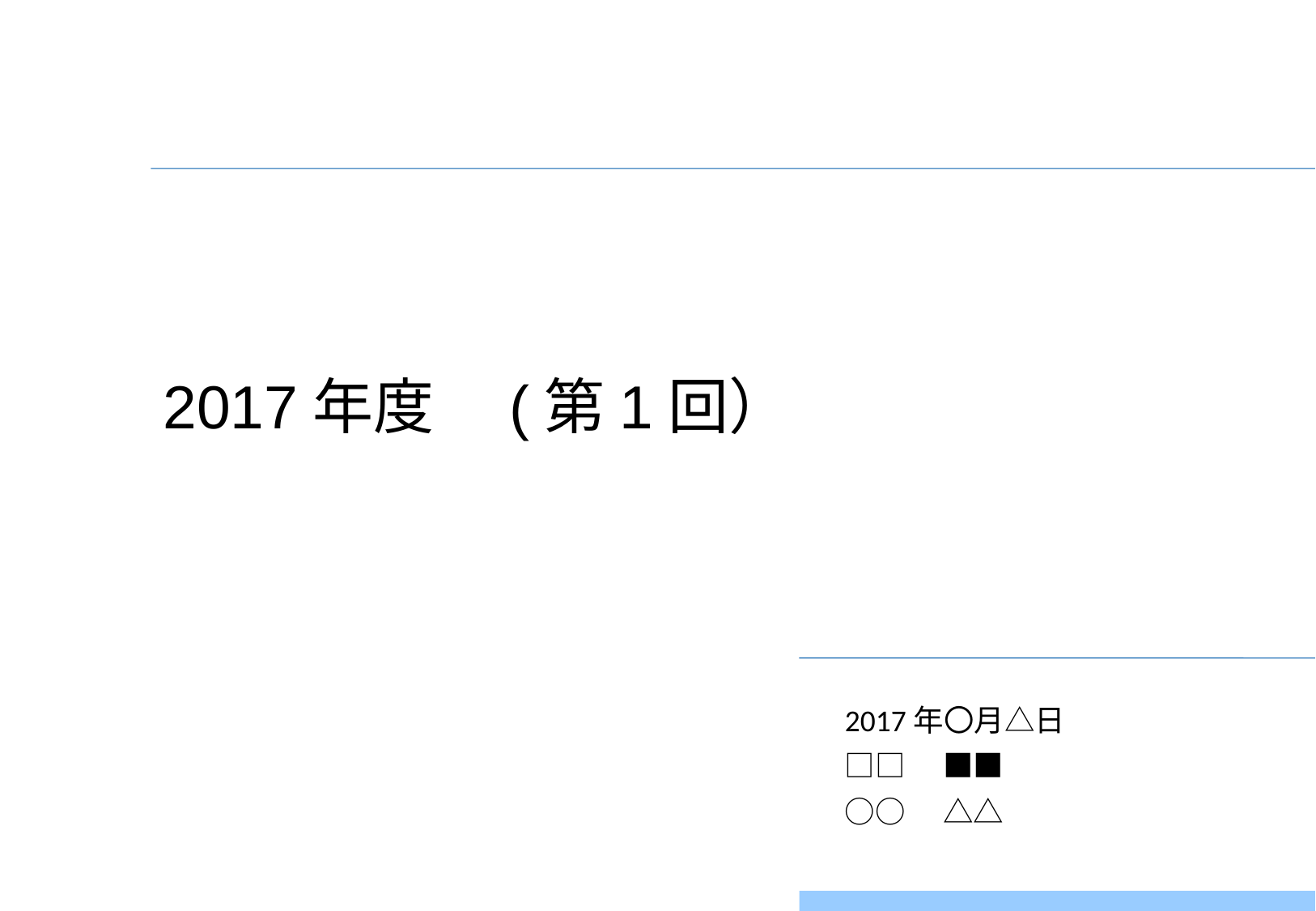

こ
こ
こ
# 2017年度　(第1回）
2017年〇月△日
□□　■■
○○　△△